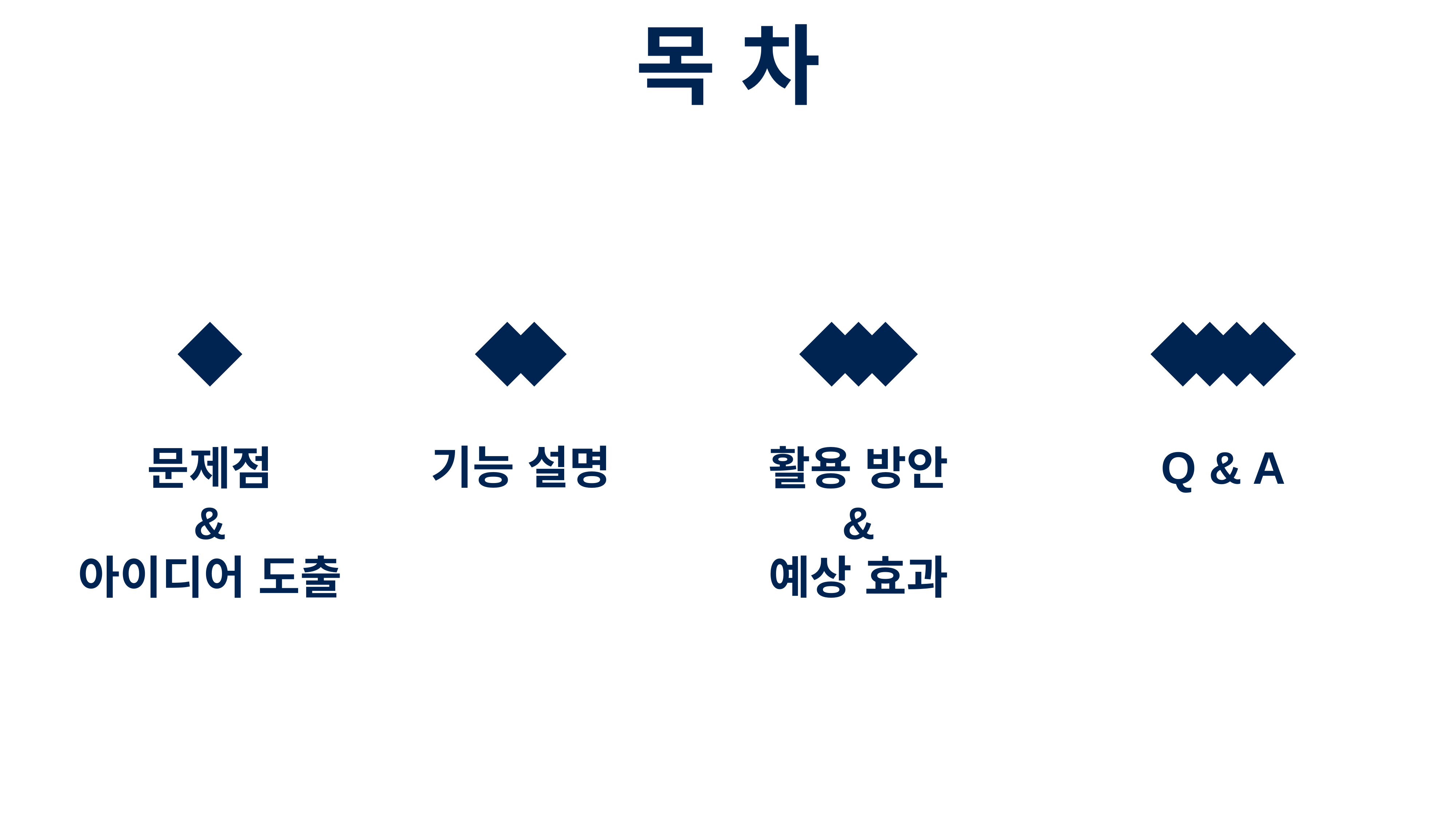

목 차

문제점
&
아이디어 도출
기능 설명
활용 방안
&
예상 효과
Q & A